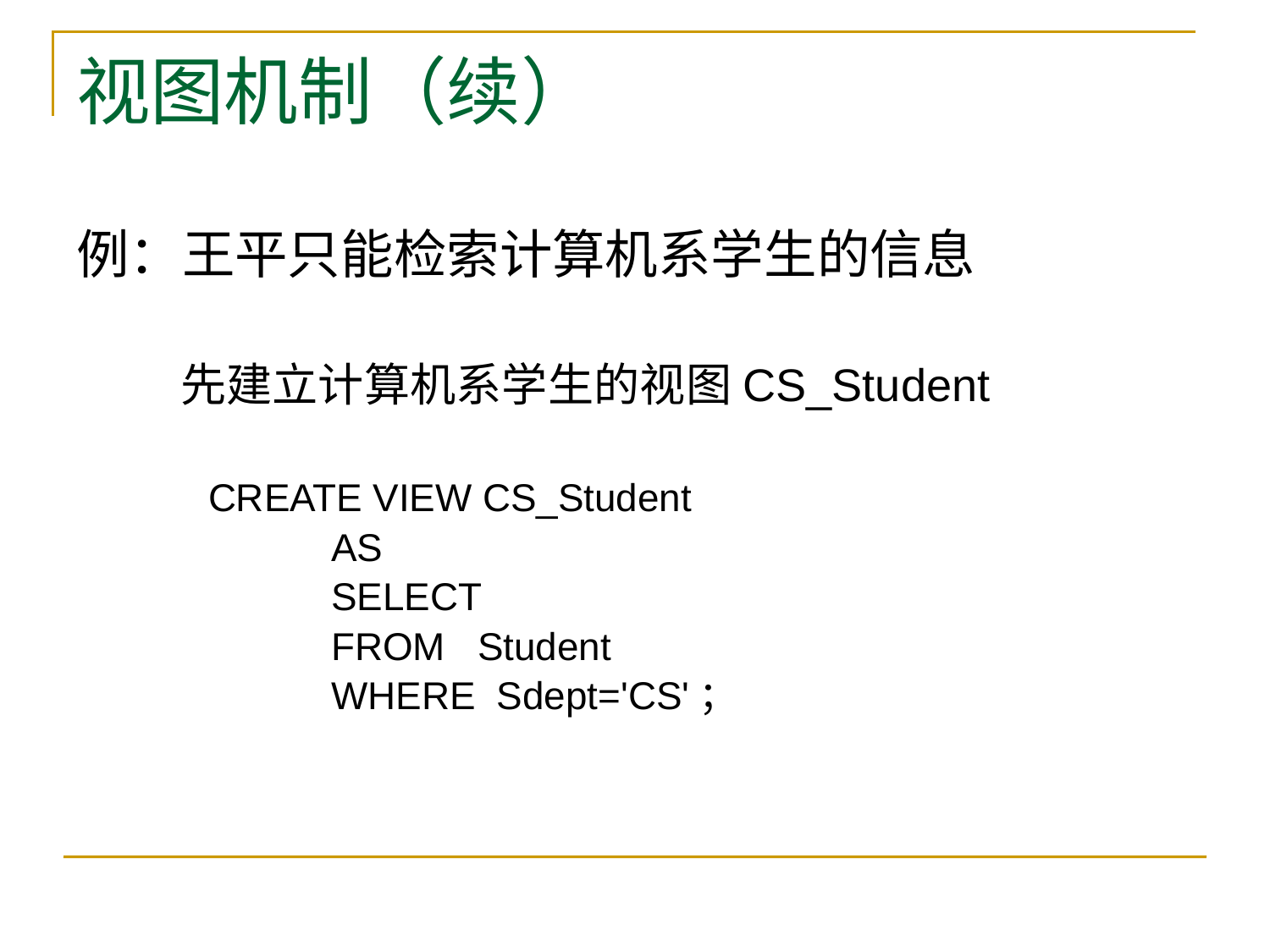

# 视图机制（续）
例：王平只能检索计算机系学生的信息

         先建立计算机系学生的视图CS_Student

    CREATE VIEW CS_Student
               AS
               SELECT
               FROM   Student
               WHERE  Sdept='CS'；